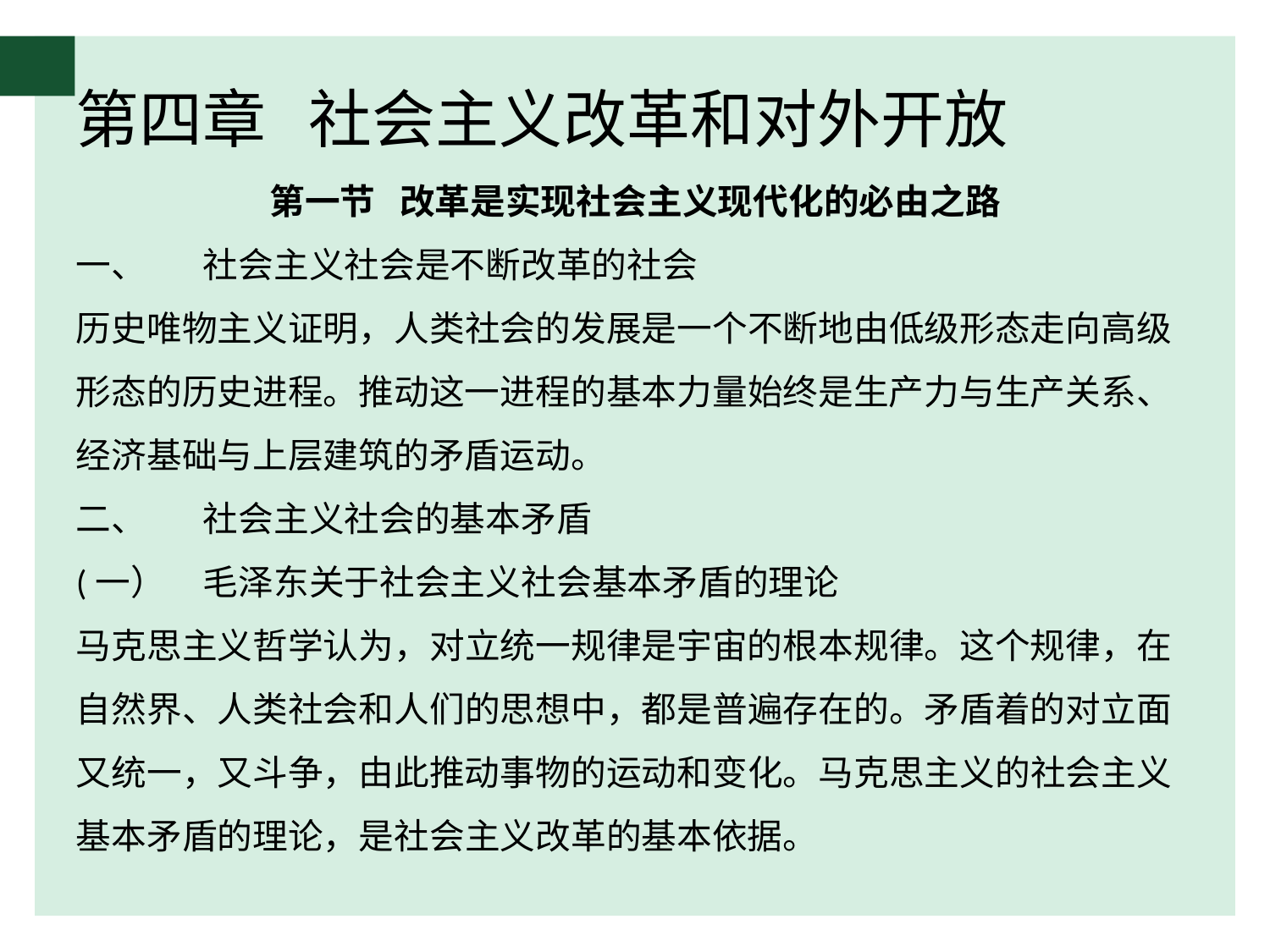

# 第四章   社会主义改革和对外开放
第一节   改革是实现社会主义现代化的必由之路
一、	社会主义社会是不断改革的社会
历史唯物主义证明，人类社会的发展是一个不断地由低级形态走向高级形态的历史进程。推动这一进程的基本力量始终是生产力与生产关系、经济基础与上层建筑的矛盾运动。
二、	社会主义社会的基本矛盾
(一）	毛泽东关于社会主义社会基本矛盾的理论
马克思主义哲学认为，对立统一规律是宇宙的根本规律。这个规律，在自然界、人类社会和人们的思想中，都是普遍存在的。矛盾着的对立面又统一，又斗争，由此推动事物的运动和变化。马克思主义的社会主义基本矛盾的理论，是社会主义改革的基本依据。